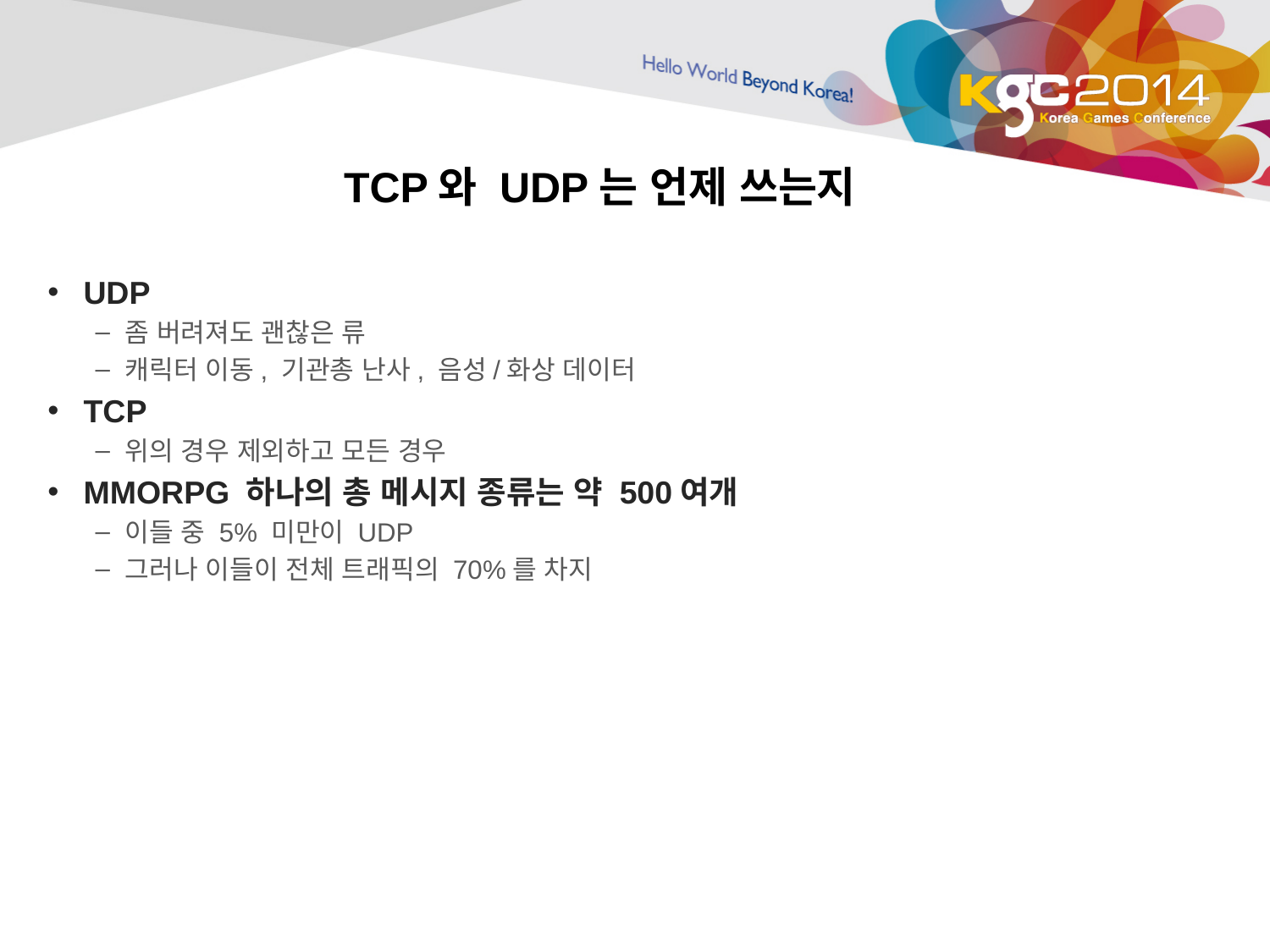

# TCP와 UDP는 언제 쓰는지
UDP
좀 버려져도 괜찮은 류
캐릭터 이동, 기관총 난사, 음성/화상 데이터
TCP
위의 경우 제외하고 모든 경우
MMORPG 하나의 총 메시지 종류는 약 500여개
이들 중 5% 미만이 UDP
그러나 이들이 전체 트래픽의 70%를 차지